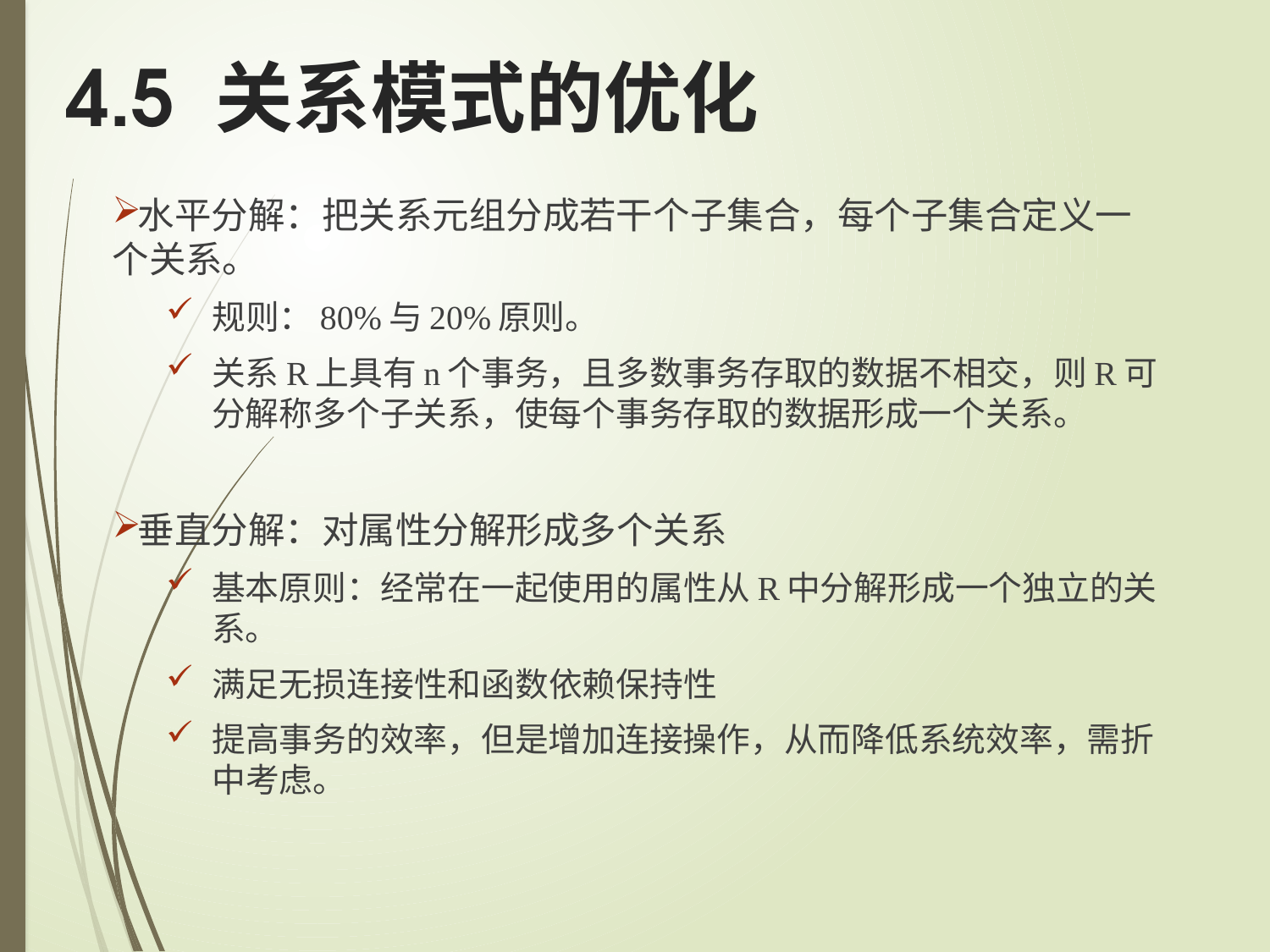

4.5 关系模式的优化
水平分解：把关系元组分成若干个子集合，每个子集合定义一个关系。
规则：80%与20%原则。
关系R上具有n个事务，且多数事务存取的数据不相交，则R可分解称多个子关系，使每个事务存取的数据形成一个关系。

垂直分解：对属性分解形成多个关系
基本原则：经常在一起使用的属性从R中分解形成一个独立的关系。
满足无损连接性和函数依赖保持性
提高事务的效率，但是增加连接操作，从而降低系统效率，需折中考虑。